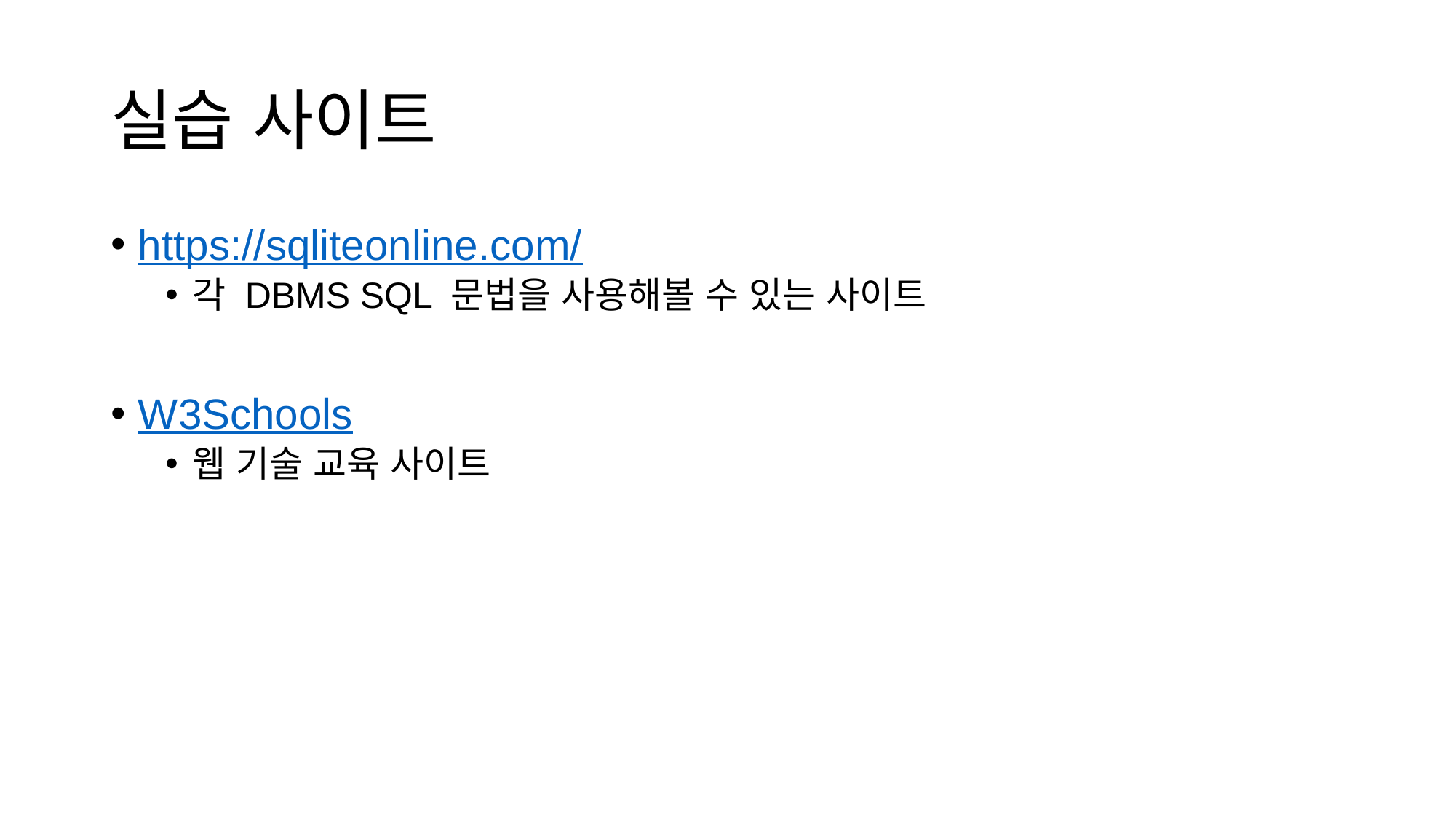

# 실습 사이트
https://sqliteonline.com/
각 DBMS SQL 문법을 사용해볼 수 있는 사이트

W3Schools
웹 기술 교육 사이트